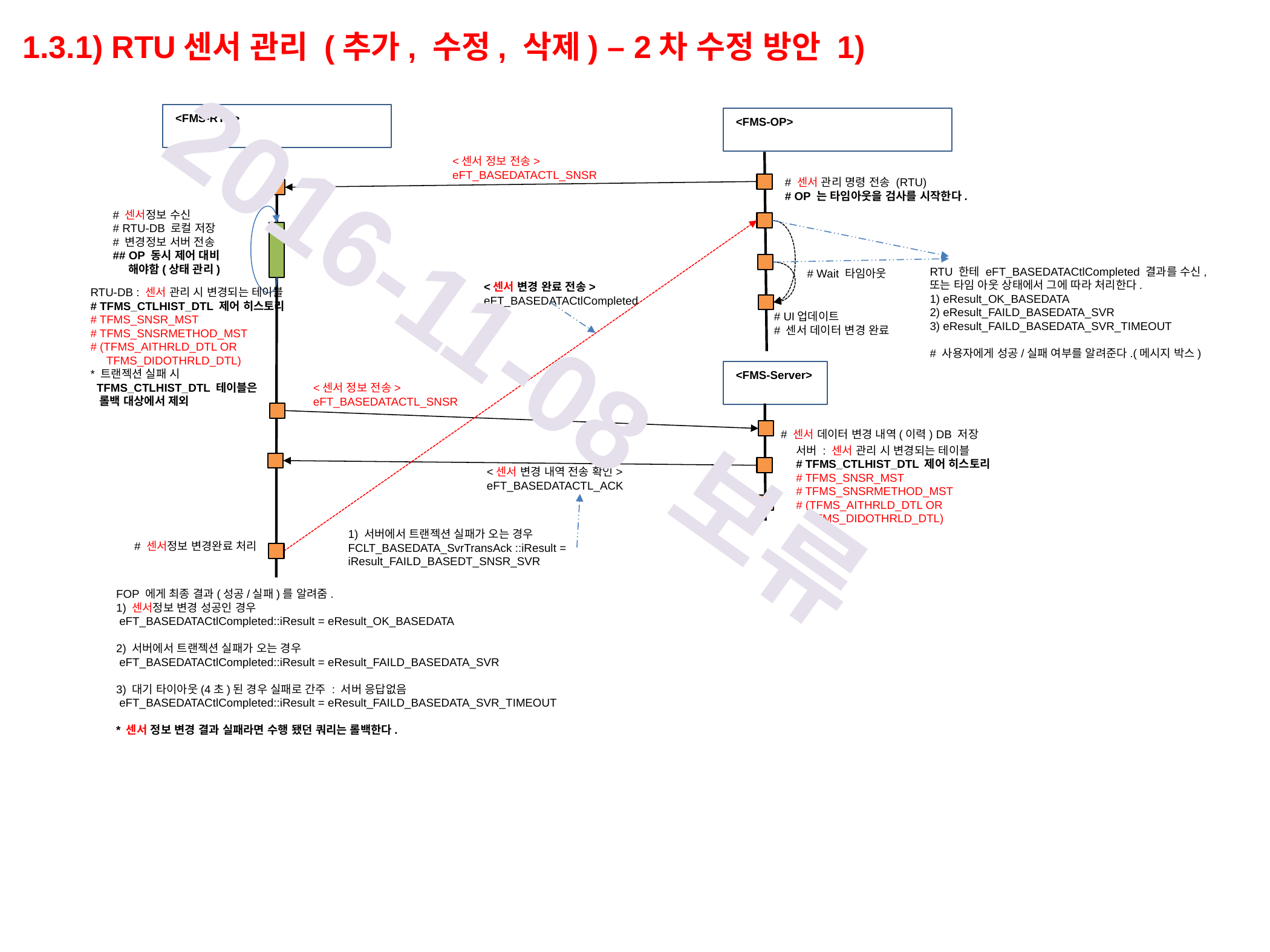

1.3.1) RTU센서 관리 (추가, 수정, 삭제) – 2차 수정 방안 1)
<FMS-RTU>
<FMS-OP>
<센서 정보 전송>
eFT_BASEDATACTL_SNSR
# 센서 관리 명령 전송 (RTU)
# OP 는 타임아웃을 검사를 시작한다.

# 센서정보 수신
# RTU-DB 로컬 저장
# 변경정보 서버 전송
## OP 동시 제어 대비
    해야함(상태 관리)

RTU 한테 eFT_BASEDATACtlCompleted 결과를 수신,
또는 타임 아웃 상태에서 그에 따라 처리한다.
1) eResult_OK_BASEDATA
2) eResult_FAILD_BASEDATA_SVR
3) eResult_FAILD_BASEDATA_SVR_TIMEOUT

# 사용자에게 성공/실패 여부를 알려준다.(메시지 박스)

# Wait 타임아웃
<센서 변경 완료 전송>
eFT_BASEDATACtlCompleted
RTU-DB : 센서 관리 시 변경되는 테이블
# TFMS_CTLHIST_DTL 제어 히스토리
# TFMS_SNSR_MST
# TFMS_SNSRMETHOD_MST
# (TFMS_AITHRLD_DTL OR
     TFMS_DIDOTHRLD_DTL)
* 트랜젝션 실패 시
  TFMS_CTLHIST_DTL 테이블은
  롤백 대상에서 제외

# UI업데이트
# 센서 데이터 변경 완료
2016-11-08 보류
<FMS-Server>
<센서 정보 전송>
eFT_BASEDATACTL_SNSR

# 센서 데이터 변경 내역(이력) DB 저장
서버 : 센서 관리 시 변경되는 테이블
# TFMS_CTLHIST_DTL 제어 히스토리
# TFMS_SNSR_MST
# TFMS_SNSRMETHOD_MST
# (TFMS_AITHRLD_DTL OR
    TFMS_DIDOTHRLD_DTL)

<센서 변경 내역 전송 확인>
eFT_BASEDATACTL_ACK

1) 서버에서 트랜젝션 실패가 오는 경우
FCLT_BASEDATA_SvrTransAck ::iResult = iResult_FAILD_BASEDT_SNSR_SVR
# 센서정보 변경완료 처리

FOP 에게 최종 결과(성공/실패)를 알려줌.
1) 센서정보 변경 성공인 경우
 eFT_BASEDATACtlCompleted::iResult = eResult_OK_BASEDATA

2) 서버에서 트랜젝션 실패가 오는 경우
 eFT_BASEDATACtlCompleted::iResult = eResult_FAILD_BASEDATA_SVR

3) 대기 타이아웃(4초)된 경우 실패로 간주 : 서버 응답없음
 eFT_BASEDATACtlCompleted::iResult = eResult_FAILD_BASEDATA_SVR_TIMEOUT

* 센서 정보 변경 결과 실패라면 수행 됐던 쿼리는 롤백한다.